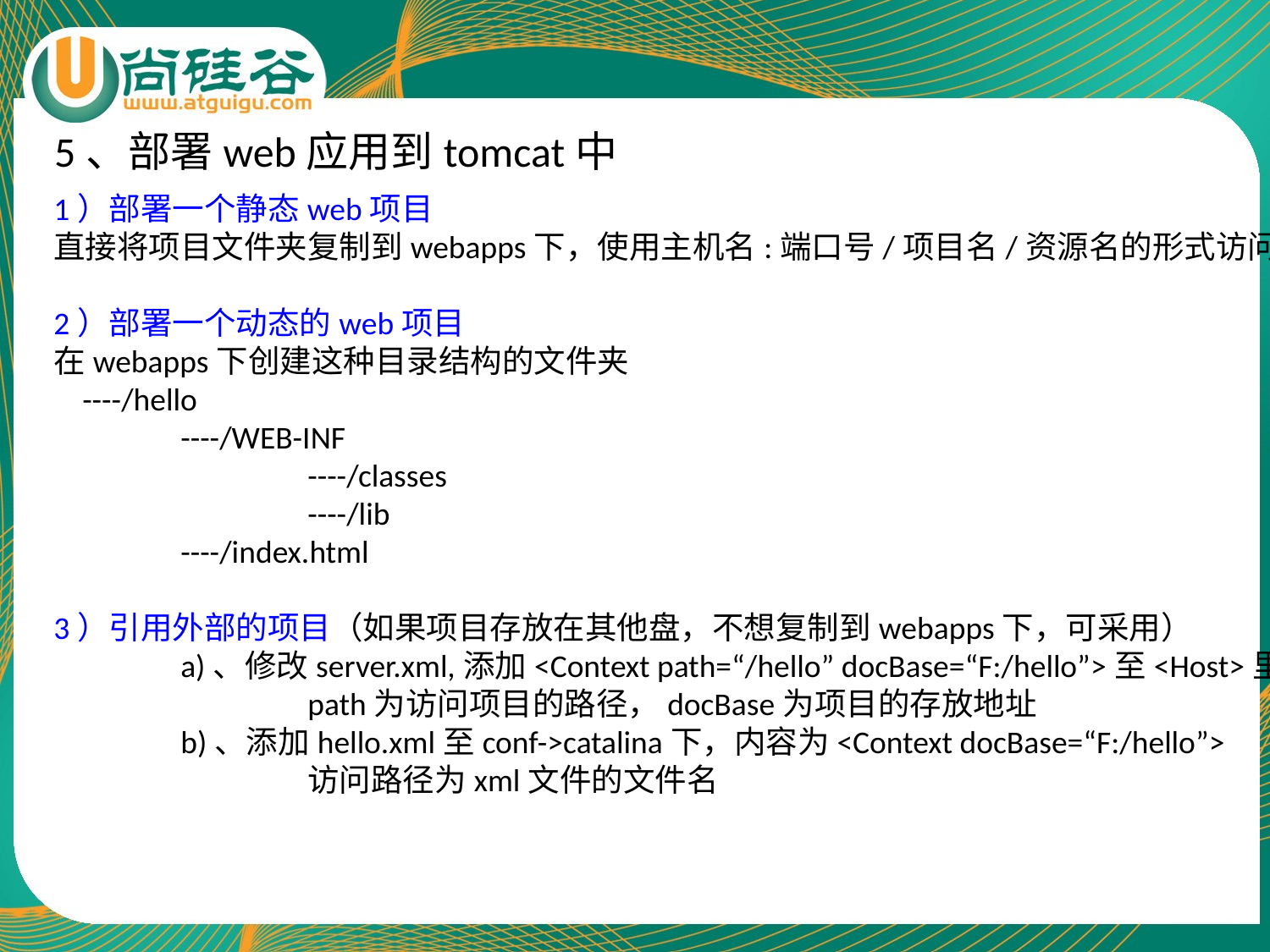

5、部署web应用到tomcat中
1）部署一个静态web项目
直接将项目文件夹复制到webapps下，使用主机名:端口号/项目名/资源名的形式访问

2）部署一个动态的web项目
在webapps下创建这种目录结构的文件夹
    ----/hello
	----/WEB-INF
		----/classes
		----/lib
	----/index.html

3）引用外部的项目（如果项目存放在其他盘，不想复制到webapps下，可采用）
	a)、修改server.xml,添加<Context path=“/hello” docBase=“F:/hello”>至<Host>里
		path为访问项目的路径，docBase为项目的存放地址
	b)、添加hello.xml至conf->catalina下，内容为<Context docBase=“F:/hello”>
		访问路径为xml文件的文件名